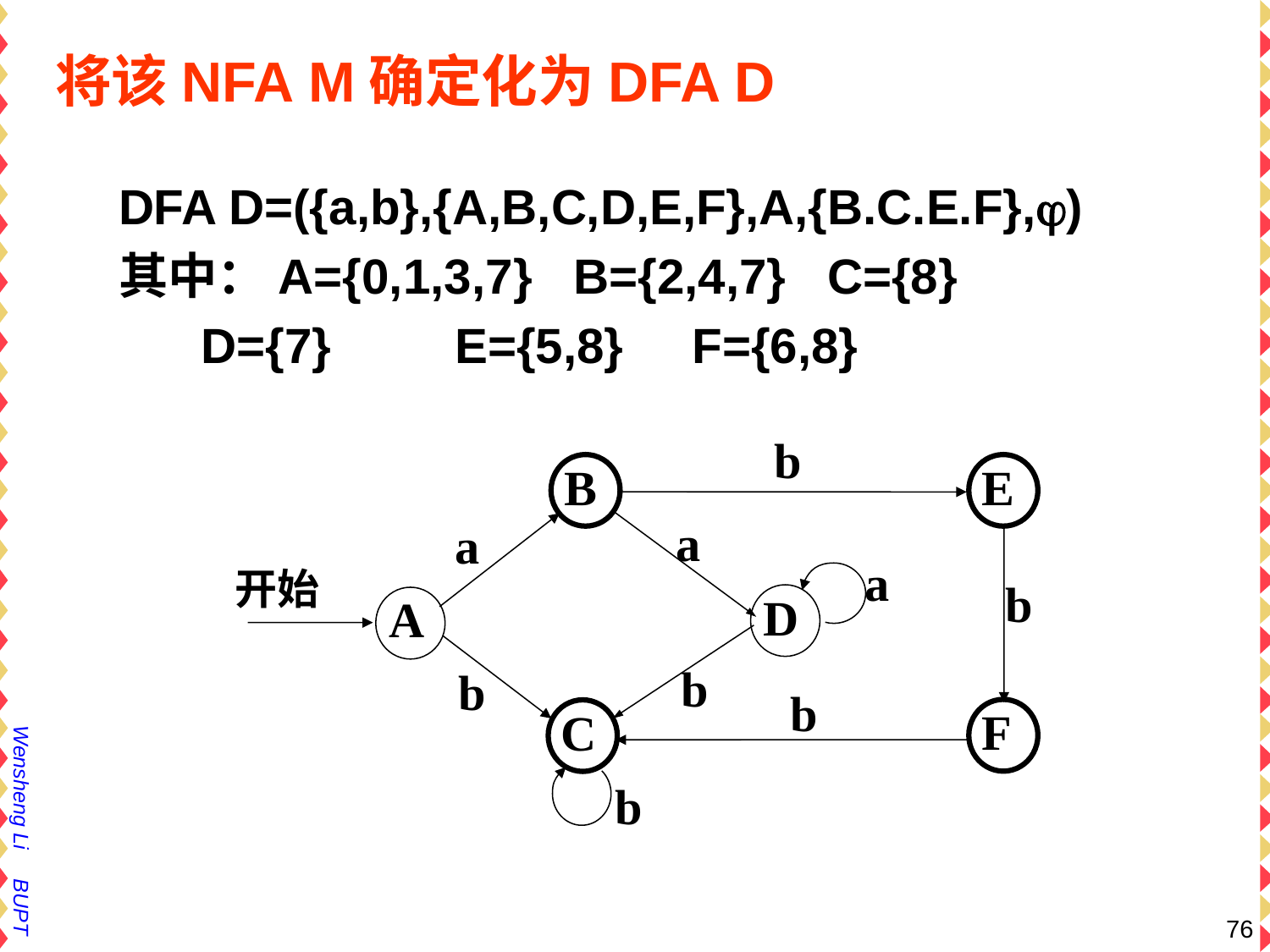

# 将该NFA M确定化为DFA D
DFA D=({a,b},{A,B,C,D,E,F},A,{B.C.E.F},ϕ)
其中：A={0,1,3,7}   B={2,4,7}   C={8}
      D={7}         E={5,8}     F={6,8}
b
B

E

a
a

a
开始

b
D

A

b
b
b
F

C

b
76